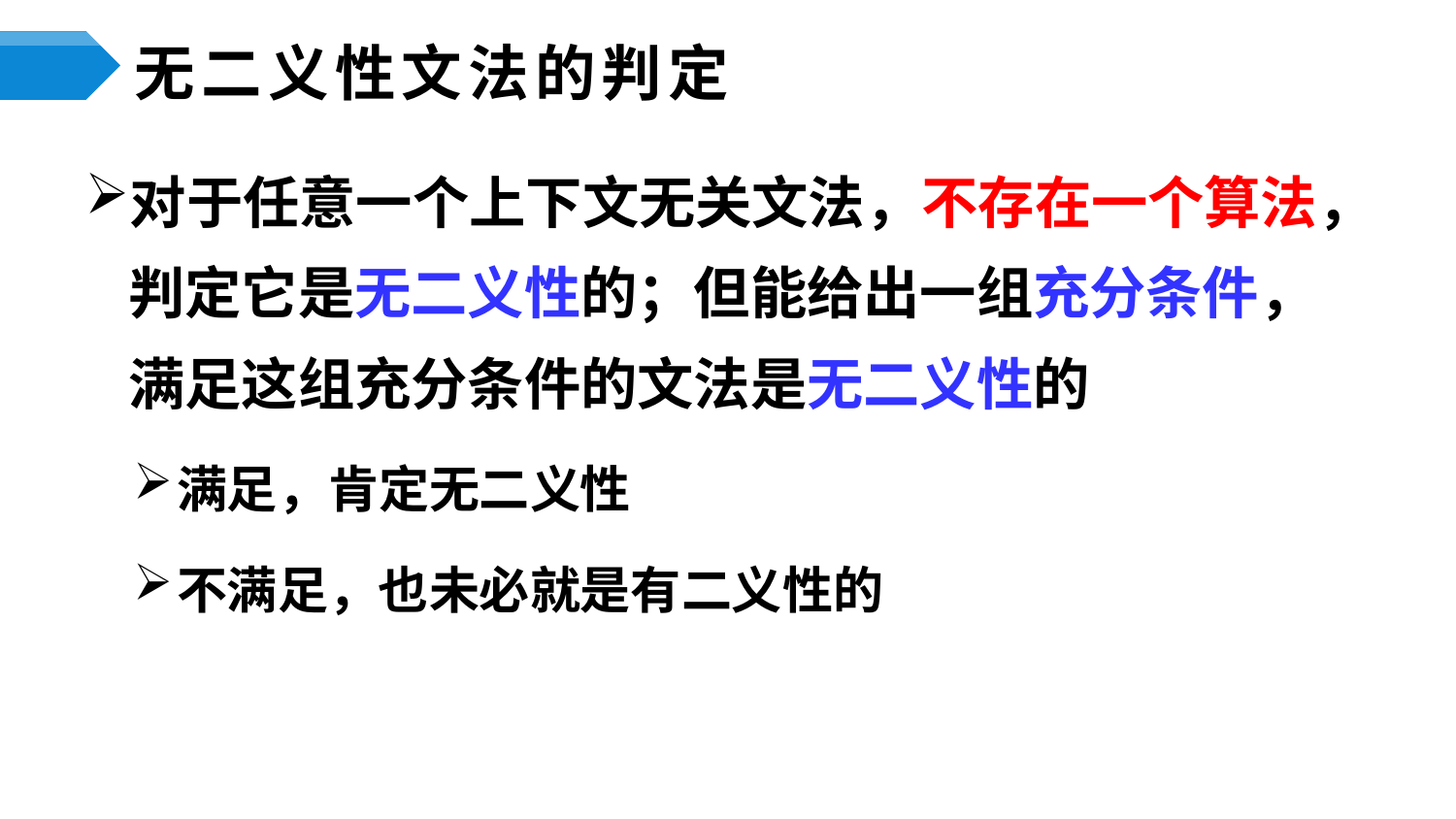

# 无二义性文法的判定
对于任意一个上下文无关文法，不存在一个算法，判定它是无二义性的；但能给出一组充分条件，满足这组充分条件的文法是无二义性的
满足，肯定无二义性
不满足，也未必就是有二义性的